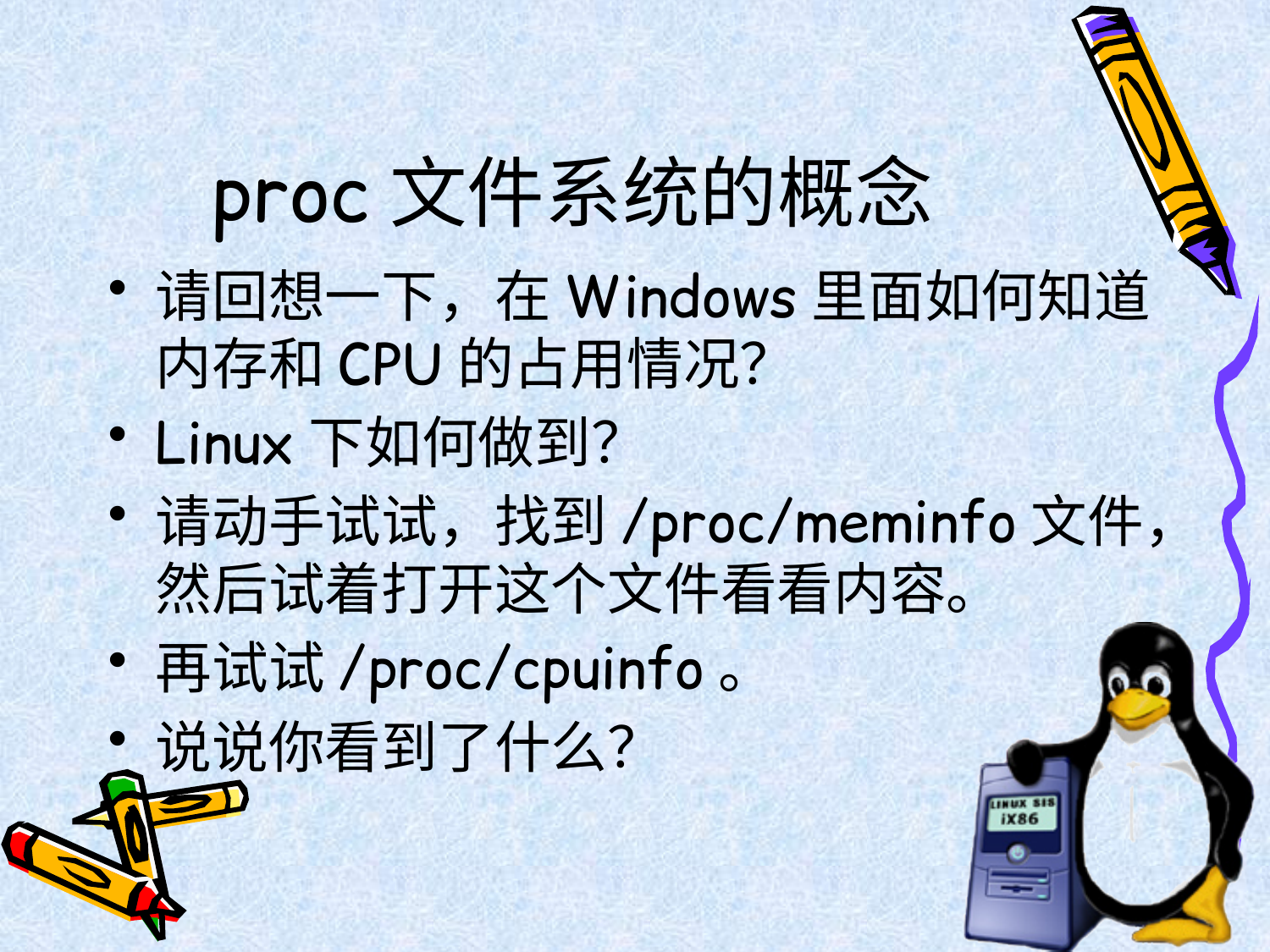

# proc文件系统的概念
请回想一下，在Windows里面如何知道内存和CPU的占用情况？
Linux下如何做到？
请动手试试，找到/proc/meminfo文件，然后试着打开这个文件看看内容。
再试试/proc/cpuinfo。
说说你看到了什么？